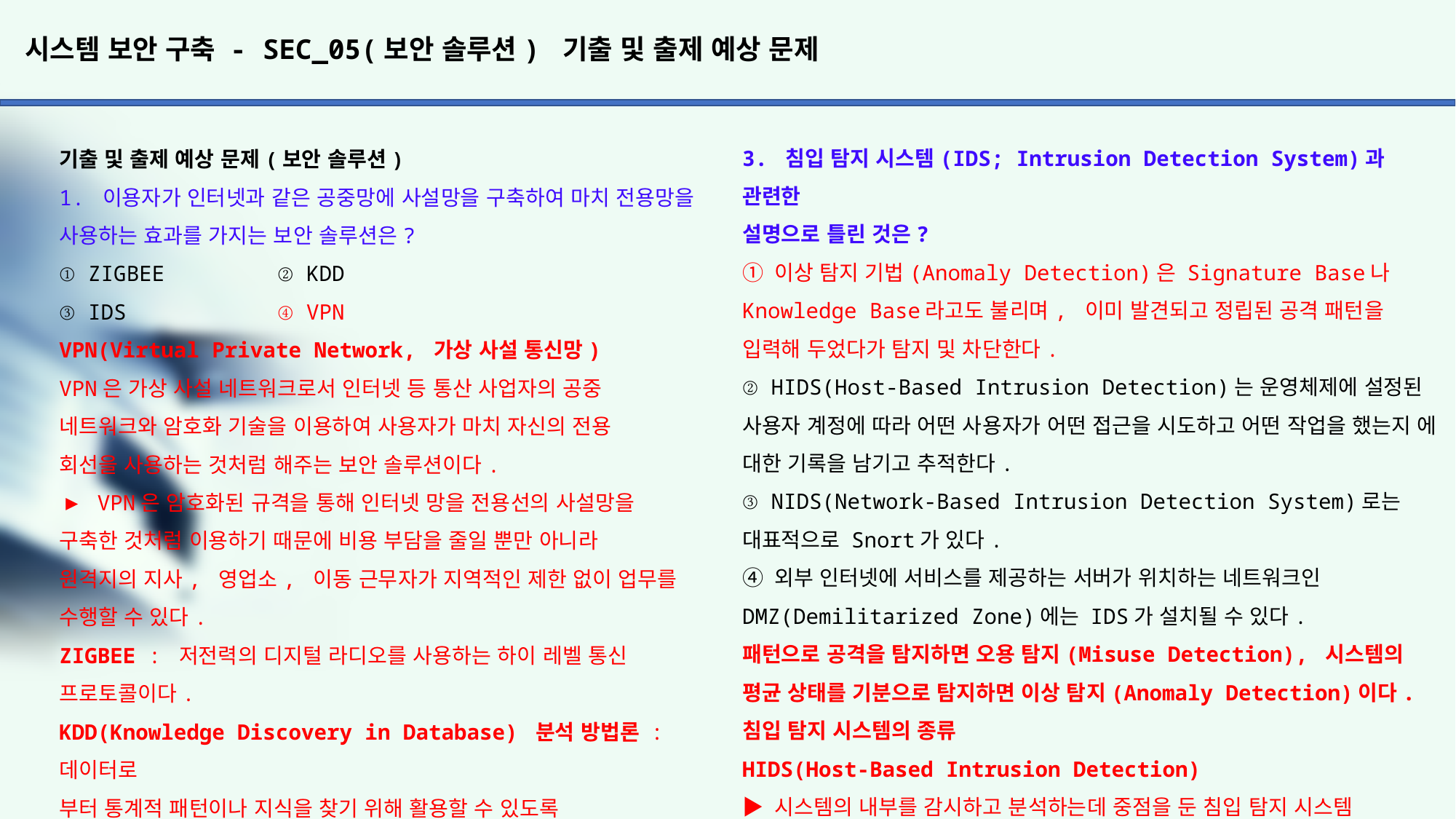

# 시스템 보안 구축 - SEC_05(보안 솔루션) 기출 및 출제 예상 문제
3. 침입 탐지 시스템(IDS; Intrusion Detection System)과 관련한
설명으로 틀린 것은?
① 이상 탐지 기법(Anomaly Detection)은 Signature Base나 Knowledge Base라고도 불리며, 이미 발견되고 정립된 공격 패턴을 입력해 두었다가 탐지 및 차단한다.
② HIDS(Host-Based Intrusion Detection)는 운영체제에 설정된 사용자 계정에 따라 어떤 사용자가 어떤 접근을 시도하고 어떤 작업을 했는지 에 대한 기록을 남기고 추적한다.
③ NIDS(Network-Based Intrusion Detection System)로는 대표적으로 Snort가 있다.
④ 외부 인터넷에 서비스를 제공하는 서버가 위치하는 네트워크인 DMZ(Demilitarized Zone)에는 IDS가 설치될 수 있다.
패턴으로 공격을 탐지하면 오용 탐지(Misuse Detection), 시스템의 평균 상태를 기분으로 탐지하면 이상 탐지(Anomaly Detection)이다.
침입 탐지 시스템의 종류
HIDS(Host-Based Intrusion Detection)
▶ 시스템의 내부를 감시하고 분석하는데 중점을 둔 침입 탐지 시스템
이다.
▶ 내부 시스템의 변화를 실시간으로 감시하여 누가 접근해서 어떤 작업을 수행했는지를 기록하고 추적한다.
▶ 종류 : OSSEC, md5deep, AIDE, Samhain 등
NIDS(Network-Based Intrusion Detection System)
▶ 외부로부터의 침입을 감시하고 분석하는데 중점을 둔 침입 탐지 시스템이다.
▶ 네트워크 트래픽을 감시하여 서비스 거부 공격, 포트 스캔 등의 악의적인 시도를 탐지한다.
▶ 종류 : Snort, Zeek 등
DMZ : DMZ는 외부 인터넷에 서비스를 제공하는 서버가 위치하는 네트워크로, 강력한 외부 공격이나 내부 공격으로부터 중요 데이터를 보호하거나 서버의 서비스 중단을 방지할 수 있다.
4. 다음에 제시된 내용과 관련된 보안 솔루션은 무엇인가?
	•방화벽만으로는 내부 사용자의 불법적인 행동과 외부 해킹에
	  100% 완벽하게 대처할 수는 없다.
	•문제가 발생한 경우 모든 내 외부 정보의 흐름을 실시간으로
	  차단하기 위해 해커 침입 패턴에 대한 추적과 유해 정보 감시가
	  필요하다.
① 방화벽(Firewall)
② 침입 방지 시스템(IPS; Intrusion Prevention System)
③ 침입 탐지 시스템(IDS; Intrusion Detection System)
④ 데이터 유출 방지(DLP; Data Leakage/Loss Prevention)
방화벽(Firewall)
방화벽은 기업이나 조직 내부의 네트워크와 인터넷 간에 전송되는 정보
를 선별하여 수용, 거부, 수정하는 기능을 가진 침입 차단 시스템이다.
▶ 내부 네트워크에서 외부로 나가는 패킷은 그대로 통과시키고, 외부에서 내부 네트워크로 들어오는 패킷만 그 내용을 엄밀히 체크하여
인증 패킷만 통과시키는 구조이다.
침입 방지 시스템(IPS; Intrusion Prevention System)
침입 방지 시스템은 방화벽과 침입 탐지 시스템을 결합한 것이다.
▶ 비정상적인 트래픽을 능동적으로 차단하고 격리하는 등의 방어 조치
를 취하는 보안 솔루션이다.
▶ 침입 탐지 기능으로 패킷을 하나씩 검사한 후 비정상적인 패킷이 탐지되면 방화벽 기능으로 해당 패킷을 차단한다.
데이터 유출 방지(DLP; Data Leakage/Loss Prevention)
데이터 유출 방지는 내부 정보의 외부 유출을 방지하는 보안 솔루션 이다.
▶ 사내 직원 사용하는 PC와 네트워크 상의 모든 정보를 탐색하고 메일,
메신저, 웹 하드, 네트워크 프린터 등의 사용자 행위를 탐지, 통제해서
외부로의 유출을 사전에 막는다.

기출 및 출제 예상 문제(보안 솔루션)
1. 이용자가 인터넷과 같은 공중망에 사설망을 구축하여 마치 전용망을 사용하는 효과를 가지는 보안 솔루션은?
① ZIGBEE		② KDD
③ IDS		④ VPN
VPN(Virtual Private Network, 가상 사설 통신망)
VPN은 가상 사설 네트워크로서 인터넷 등 통산 사업자의 공중
네트워크와 암호화 기술을 이용하여 사용자가 마치 자신의 전용
회선을 사용하는 것처럼 해주는 보안 솔루션이다.
▶ VPN은 암호화된 규격을 통해 인터넷 망을 전용선의 사설망을
구축한 것처럼 이용하기 때문에 비용 부담을 줄일 뿐만 아니라
원격지의 지사, 영업소, 이동 근무자가 지역적인 제한 없이 업무를 수행할 수 있다.
ZIGBEE : 저전력의 디지털 라디오를 사용하는 하이 레벨 통신 프로토콜이다.
KDD(Knowledge Discovery in Database) 분석 방법론 : 데이터로
부터 통계적 패턴이나 지식을 찾기 위해 활용할 수 있도록
체계적으로 정리한 데이터 마이닝 프로세스이다.
침입 탐지 시스템(IDS; Intrusion Detection System)
침입 탐지 시스템은 컴퓨터 시스템의 비정상적인 사용, 오용, 남용 등을 실시간으로 탐지하는 시스템이다.
▶ 방화벽과 같은 침입 차단 시스템만으로는 내부 사용자의 불법
적인 행동과 외부 해킹에 100% 완벽하게 대처할 수 없다.
▶ 문제가 발생한 경우 모든 내, 외부 정보의 흐름을 실시간으로
차단하기 위해 해커 침입 패턴에 대한 추적과 유해 정보 감시가
필요하다.
▶ 오용 탐지(Misuse Detection) : 미리 입력해 둔 공격 패턴이 감지되면 이를 알려준다.
▶ 이상 탐지(Anomaly Detection) : 평균적인 시스템의 상태를 기준으로 비정상적인 행위나 자원의 사용이 감지되면 이를 알려준다.
2. SSH(Secure Shell)에 대한 설명으로 틀린 것은?
① SSH의 기본 네트워크 포트는 220번을 사용한다.
② 전송되는 데이터는 암호화된다.
③ 키를 통한 인증은 클라이언트의 공개키를 서버에 등록해야 한다.
④ 서로 연결되어 있는 컴퓨터 간 원격 명령 실행이나 셀 서비스 등을 수행한다.
SSH(Secure SHell, 시큐어 쉘)
SSH는 다른 컴퓨터에 로그인, 원격 명령 실행, 파일 복사 등을 수행할 수 있도록 다양한 기능을 지원하는 프로토콜 또는 이를 이용한 응용 프로그램이다.
▶ 데이터 암호화와 강력한 인증 방법으로 보안성이 낮은 네트워크에서도 안전하게 통신할 수 있다.
▶ 키(Key)를 통한 인증 방법을 사용하려면 사전에 클라이언트의 공개키를 서버에 등록해야 한다.
▶ 기본적으로 22번 포트를 사용한다.